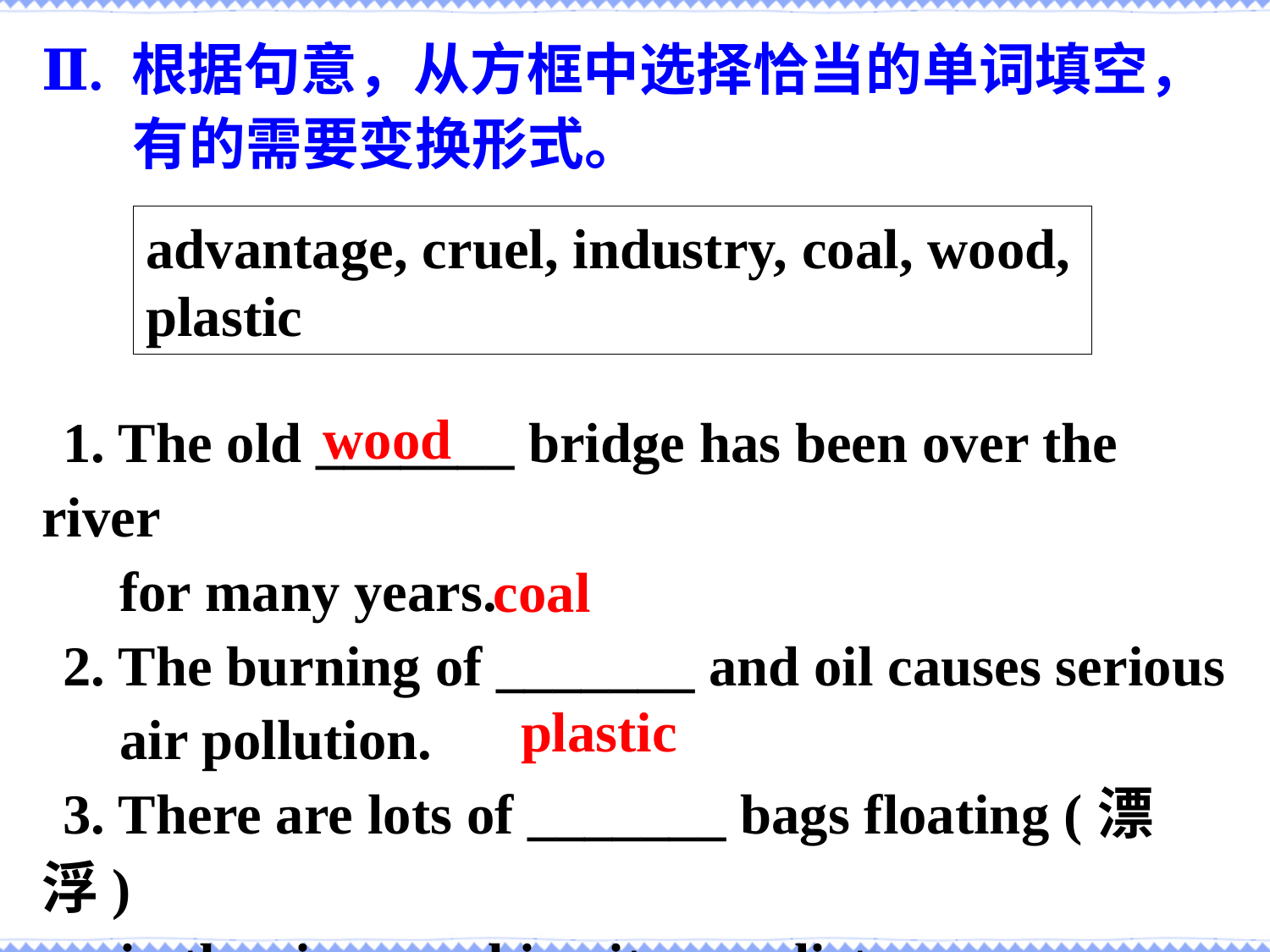

Ⅱ. 根据句意，从方框中选择恰当的单词填空，
      有的需要变换形式。

1. The old _______ bridge has been over the river
    for many years.
2. The burning of _______ and oil causes serious
    air pollution.
3. There are lots of _______ bags floating (漂浮)
    in the river, making it very dirty.
advantage, cruel, industry, coal, wood, plastic
wood

coal
plastic